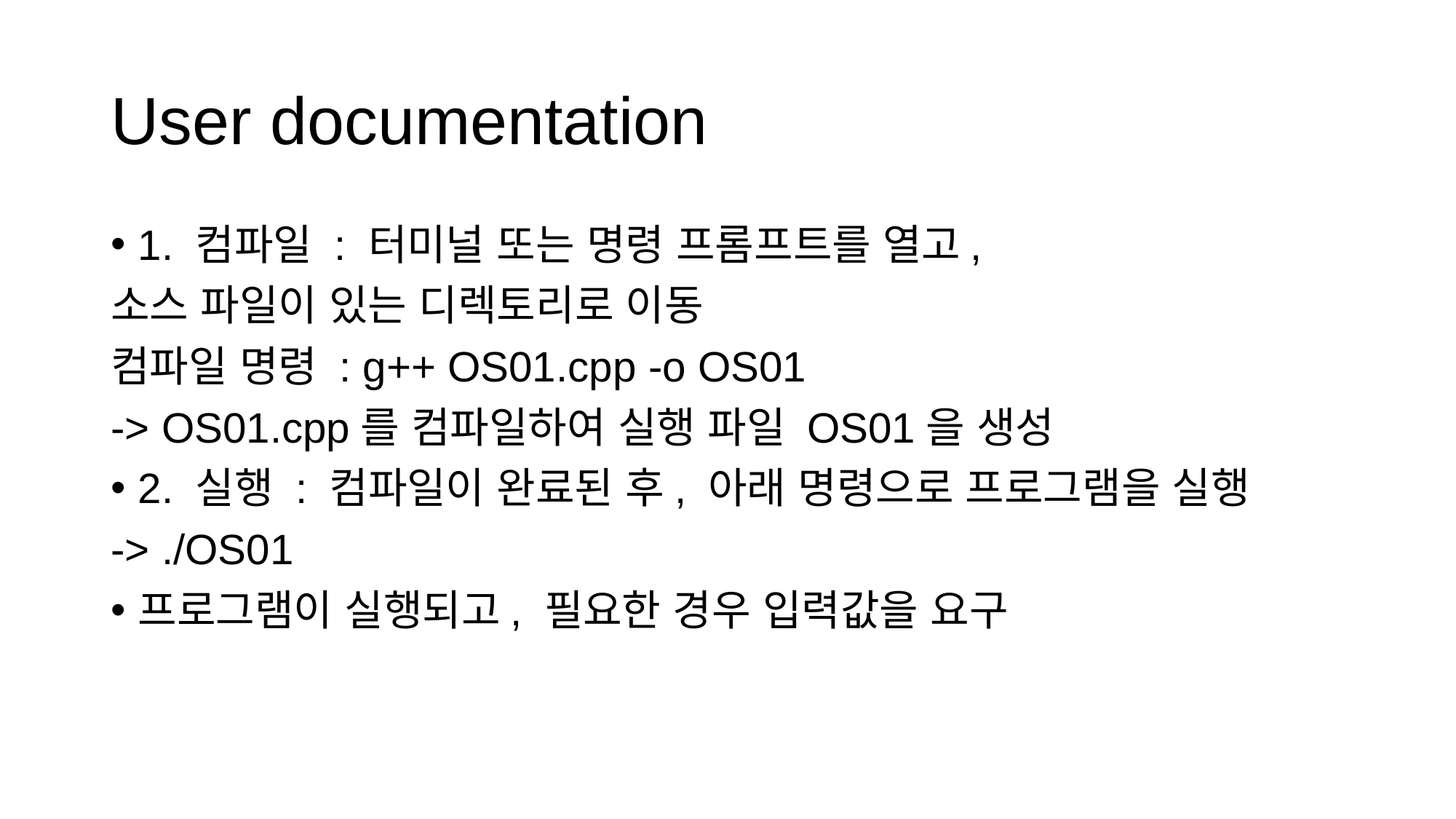

# User documentation
1. 컴파일 : 터미널 또는 명령 프롬프트를 열고,
소스 파일이 있는 디렉토리로 이동
컴파일 명령 : g++ OS01.cpp -o OS01
-> OS01.cpp를 컴파일하여 실행 파일 OS01을 생성
2. 실행 : 컴파일이 완료된 후, 아래 명령으로 프로그램을 실행
-> ./OS01
프로그램이 실행되고, 필요한 경우 입력값을 요구